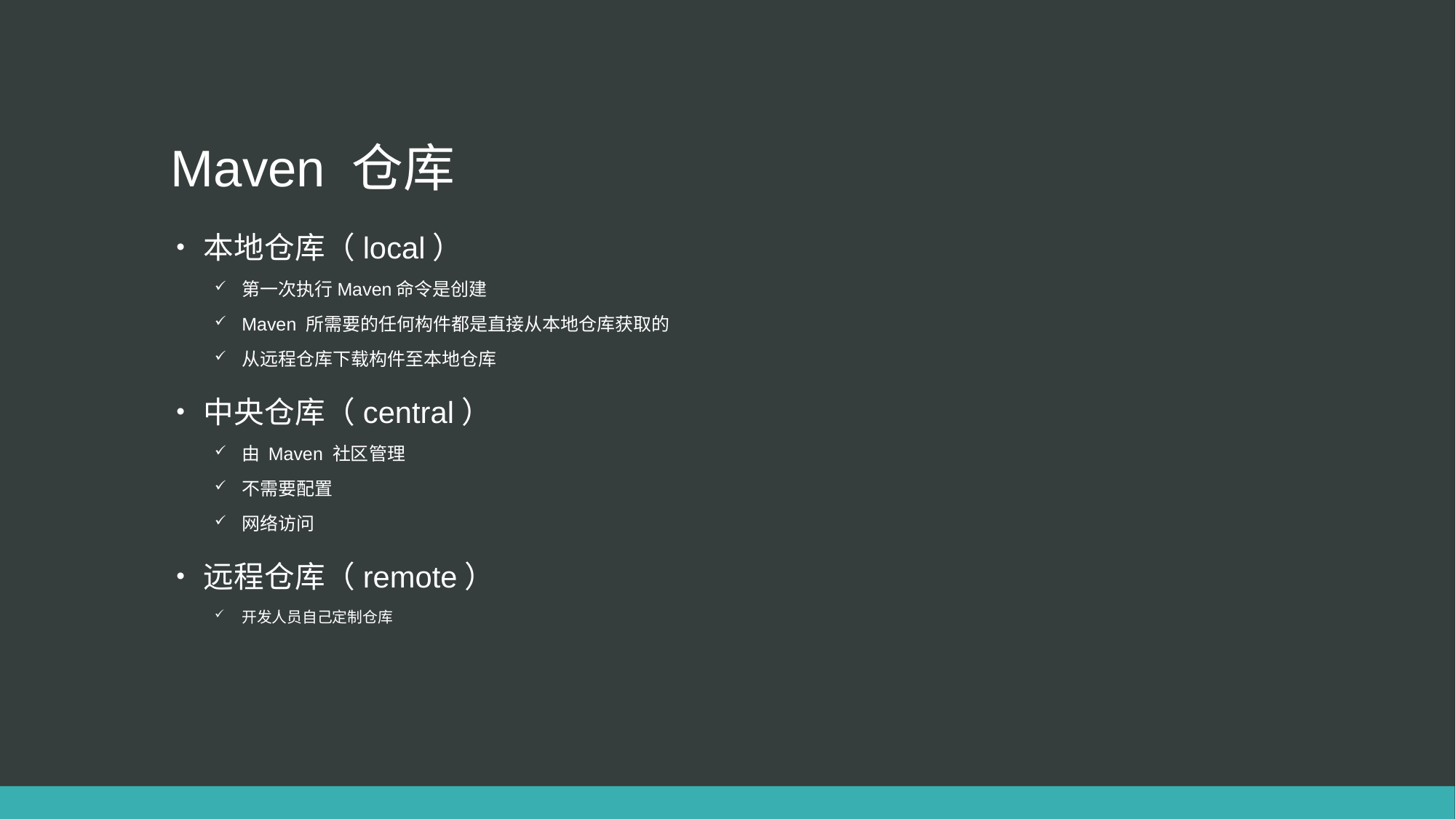

# Maven 仓库
本地仓库（local）
第一次执行Maven命令是创建
Maven 所需要的任何构件都是直接从本地仓库获取的
从远程仓库下载构件至本地仓库
中央仓库（central）
由 Maven 社区管理
不需要配置
网络访问
远程仓库（remote）
开发人员自己定制仓库